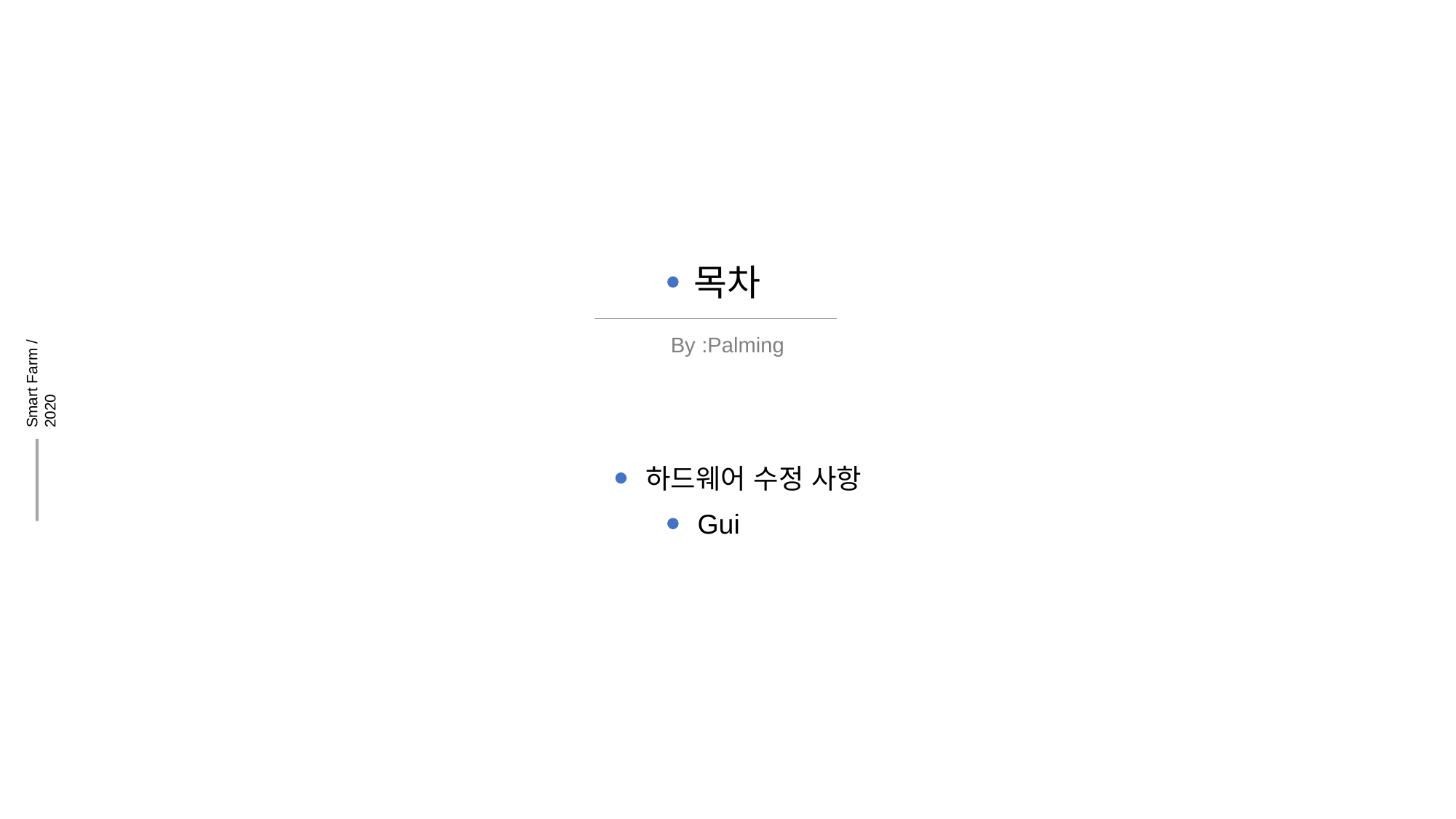

목차

By :Palming

Smart Farm /   2020
하드웨어 수정 사항

Gui